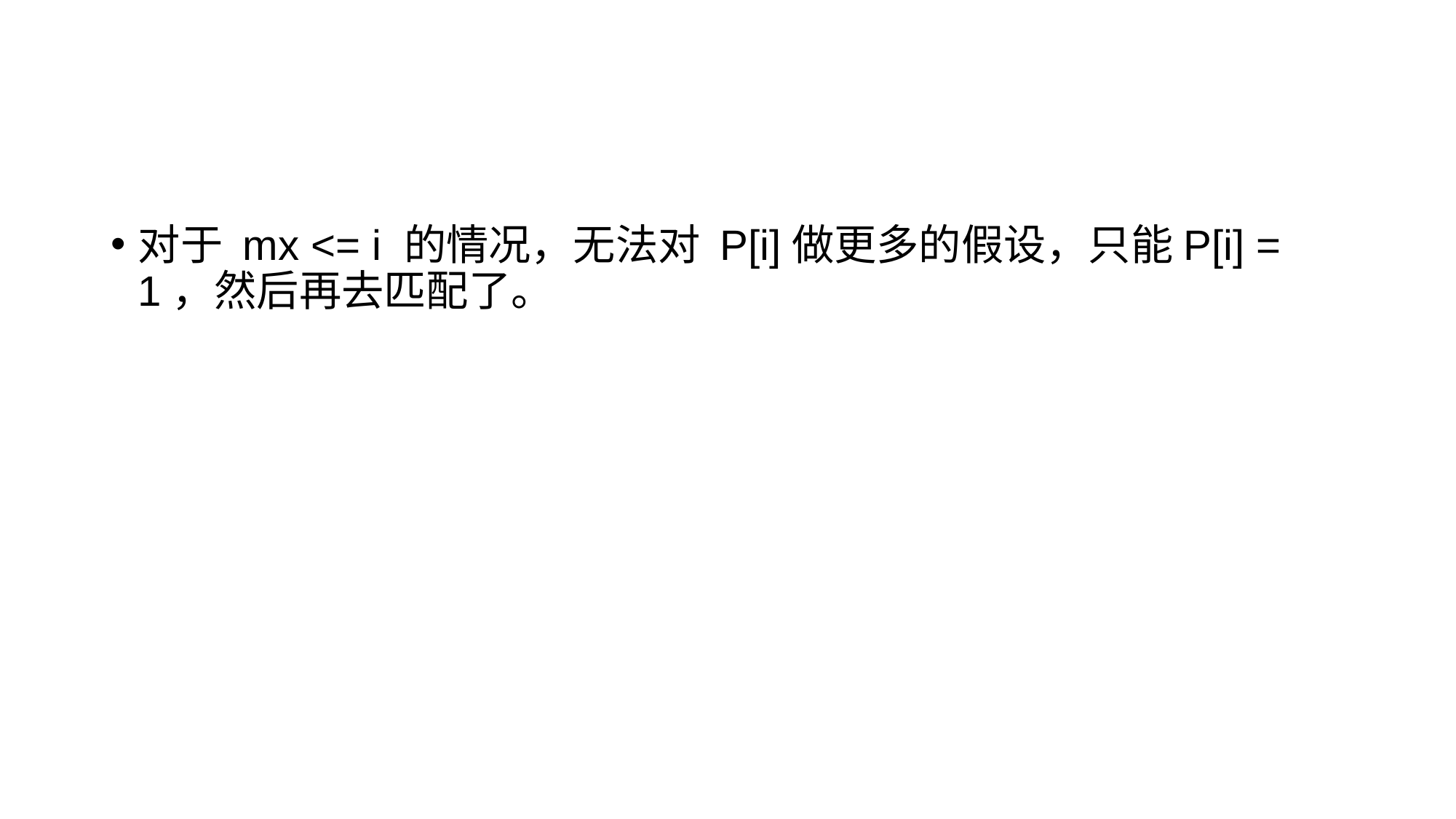

#
对于 mx <= i 的情况，无法对 P[i]做更多的假设，只能P[i] = 1，然后再去匹配了。